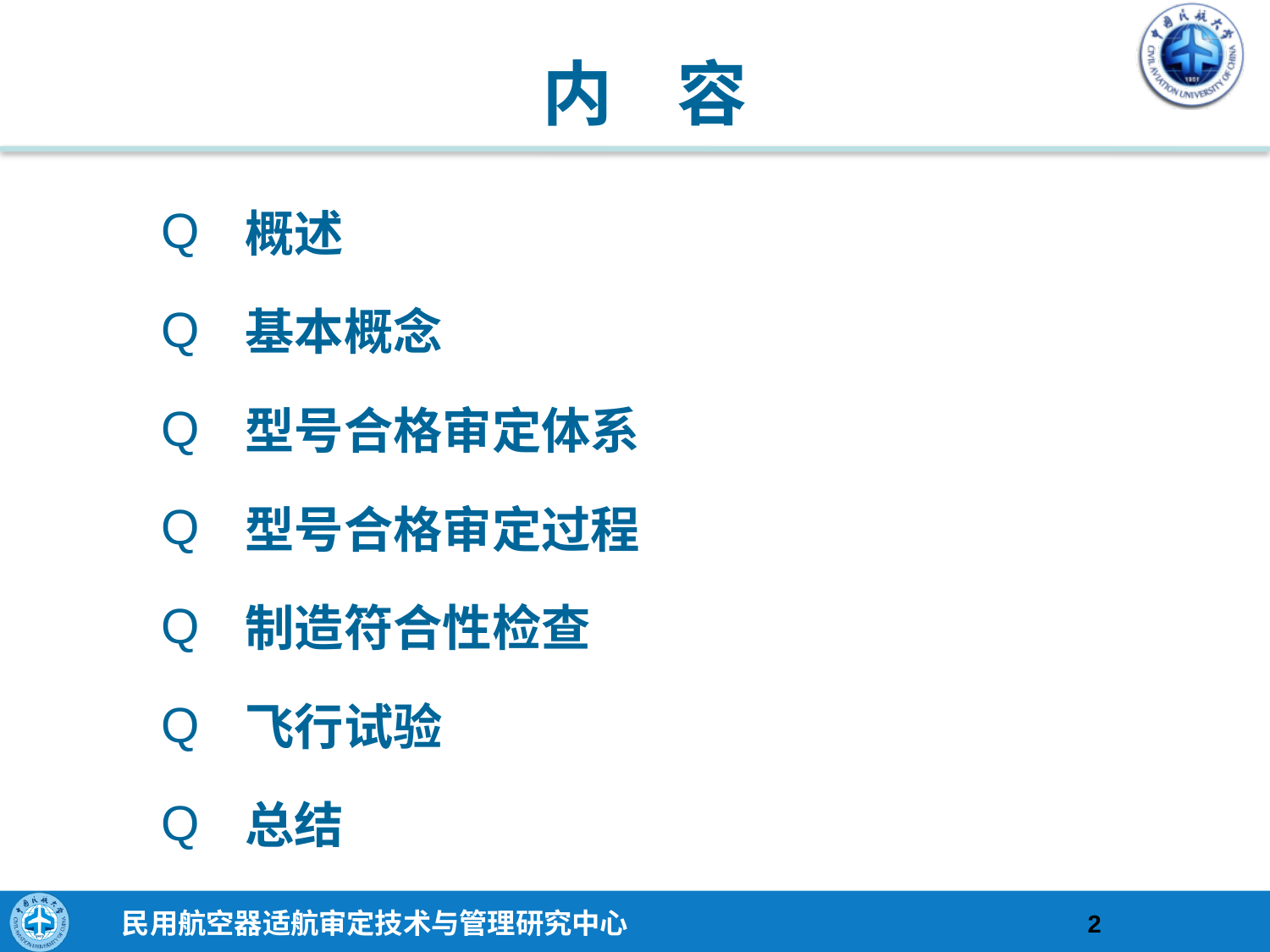

# 内    容
概述
基本概念
型号合格审定体系
型号合格审定过程
制造符合性检查
飞行试验
总结